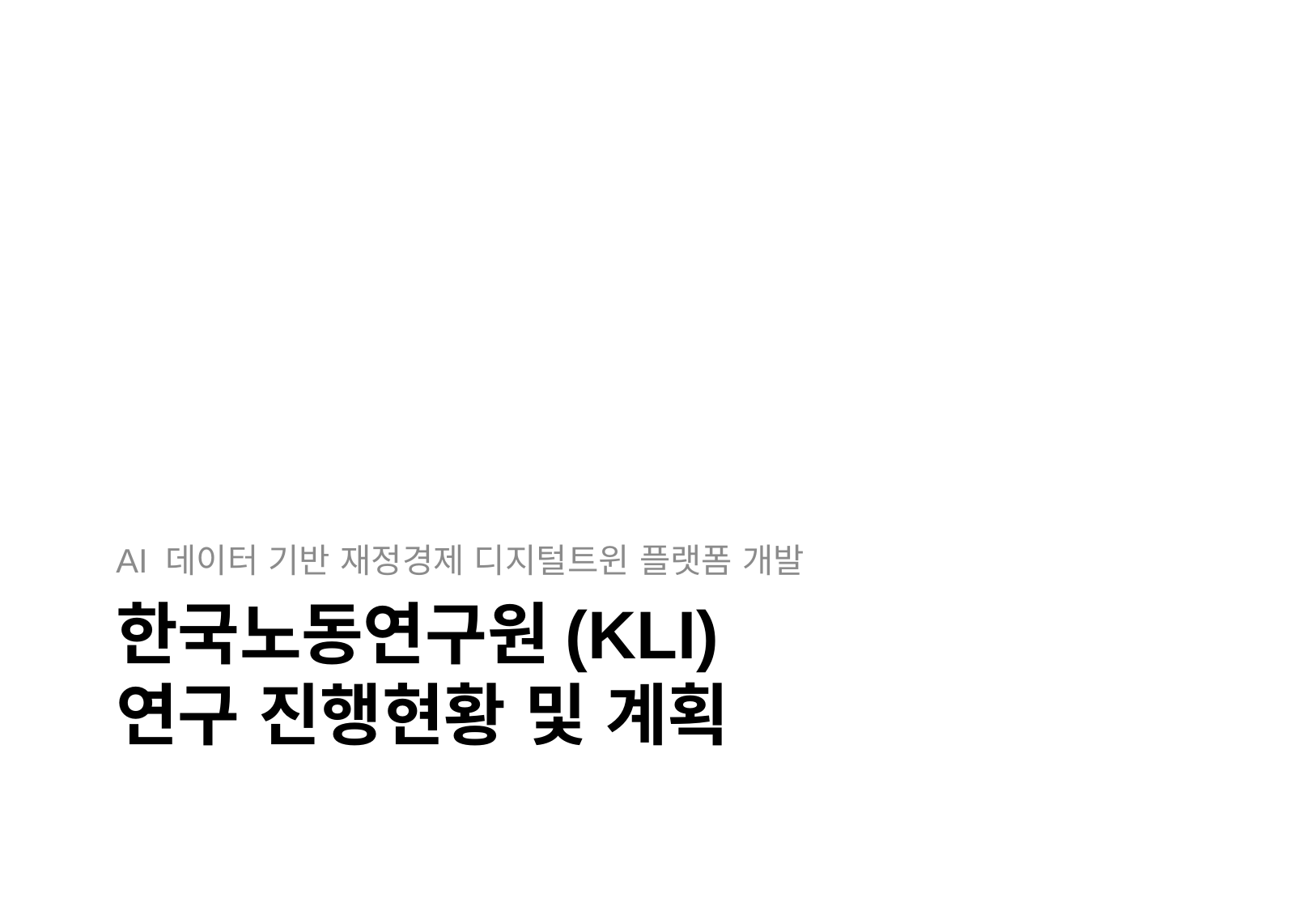

AI 데이터 기반 재정경제 디지털트윈 플랫폼 개발
# 한국노동연구원(Kli) 연구 진행현황 및 계획